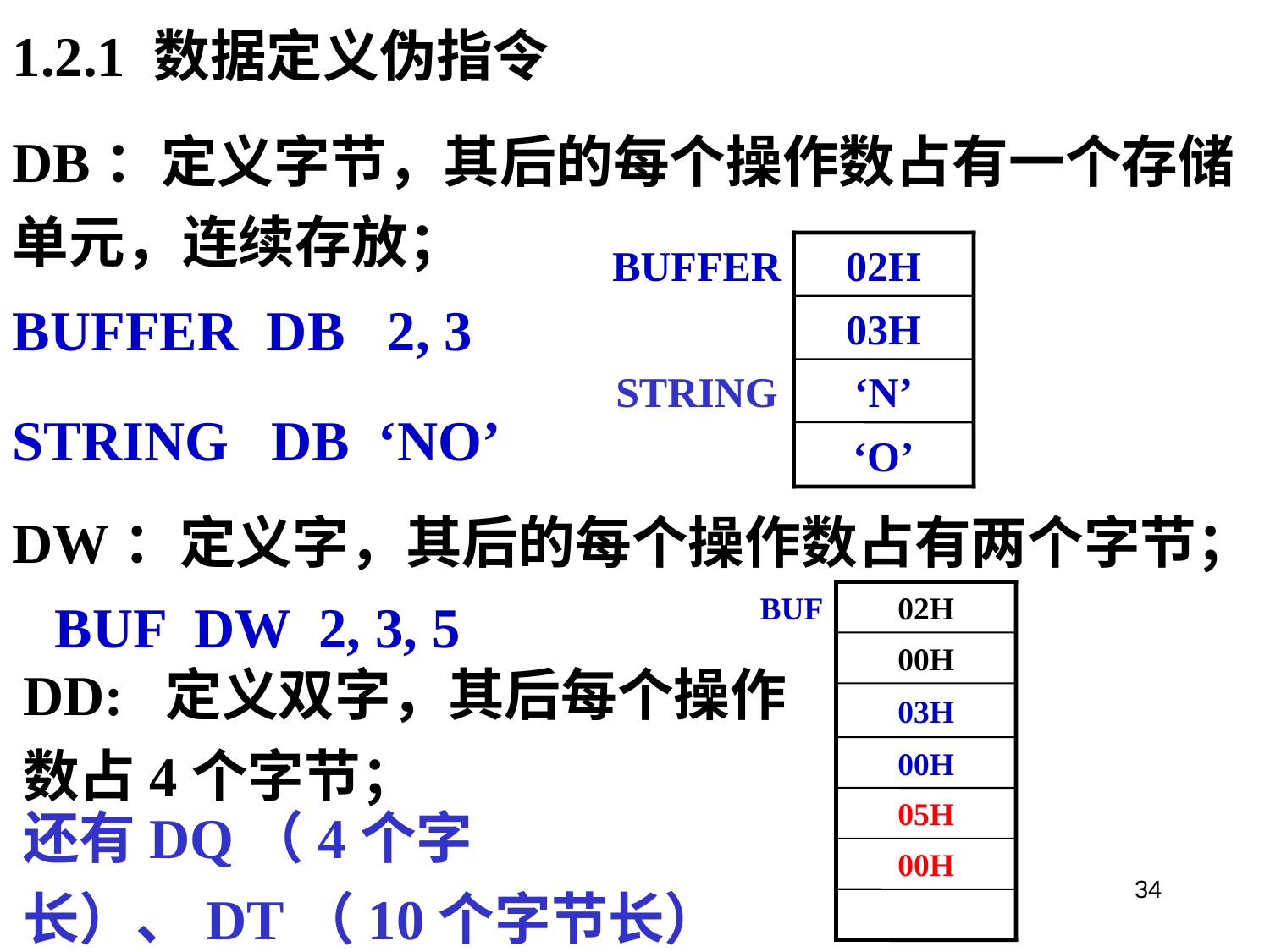

1.2.1 数据定义伪指令
DB：定义字节，其后的每个操作数占有一个存储单元，连续存放；
BUFFER

02H

03H

‘N’

‘O’

BUFFER  DB   2, 3
STRING   DB  ‘NO’
STRING
DW：定义字，其后的每个操作数占有两个字节；
BUF  DW  2, 3, 5
BUF

02H

00H

03H

00H

05H

00H

DD:  定义双字，其后每个操作数占4个字节；
还有DQ（4个字长）、DT（10个字节长）
34